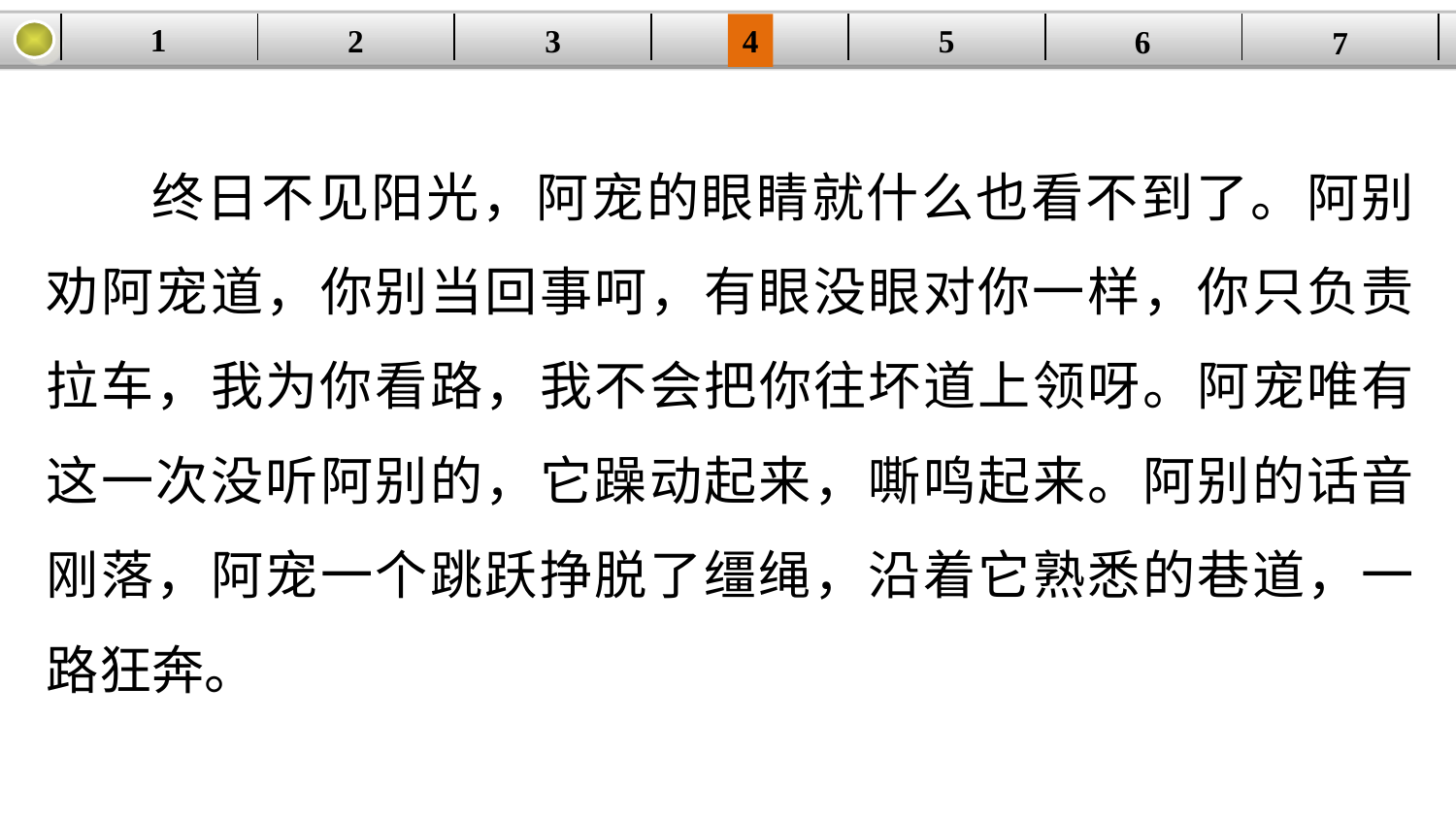

1
5
3
2
|  |  |  |  |  |  |  |
| --- | --- | --- | --- | --- | --- | --- |
4
6
7

终日不见阳光，阿宠的眼睛就什么也看不到了。阿别劝阿宠道，你别当回事呵，有眼没眼对你一样，你只负责拉车，我为你看路，我不会把你往坏道上领呀。阿宠唯有这一次没听阿别的，它躁动起来，嘶鸣起来。阿别的话音刚落，阿宠一个跳跃挣脱了缰绳，沿着它熟悉的巷道，一路狂奔。